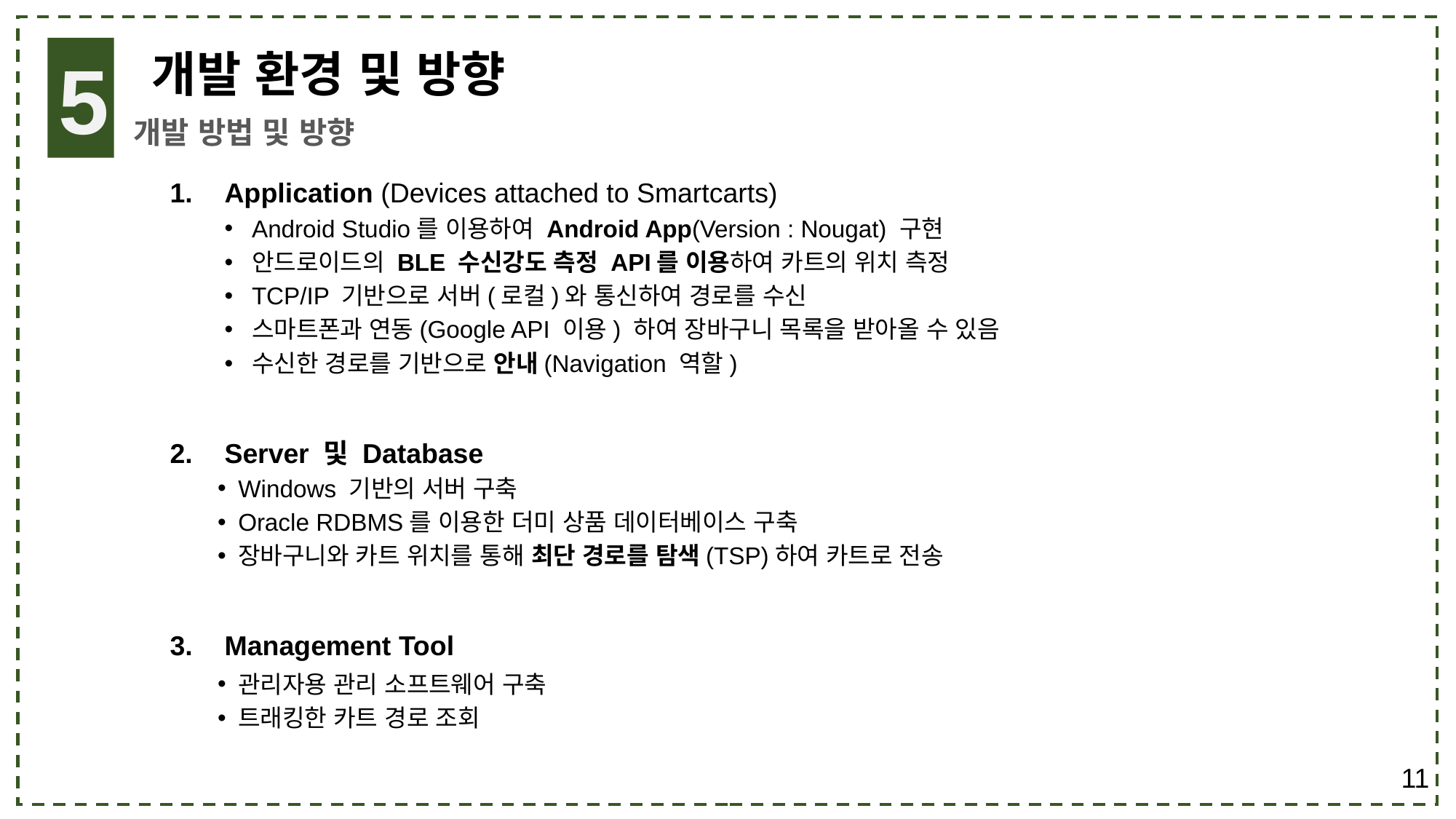

5
개발 환경 및 방향
개발 방법 및 방향
Application (Devices attached to Smartcarts)
Android Studio를 이용하여 Android App(Version : Nougat) 구현
안드로이드의 BLE 수신강도 측정 API를 이용하여 카트의 위치 측정
TCP/IP 기반으로 서버(로컬)와 통신하여 경로를 수신
스마트폰과 연동(Google API 이용) 하여 장바구니 목록을 받아올 수 있음
수신한 경로를 기반으로 안내(Navigation 역할)

Server 및 Database
Windows 기반의 서버 구축
Oracle RDBMS를 이용한 더미 상품 데이터베이스 구축
장바구니와 카트 위치를 통해 최단 경로를 탐색(TSP)하여 카트로 전송

Management Tool
관리자용 관리 소프트웨어 구축
트래킹한 카트 경로 조회
11